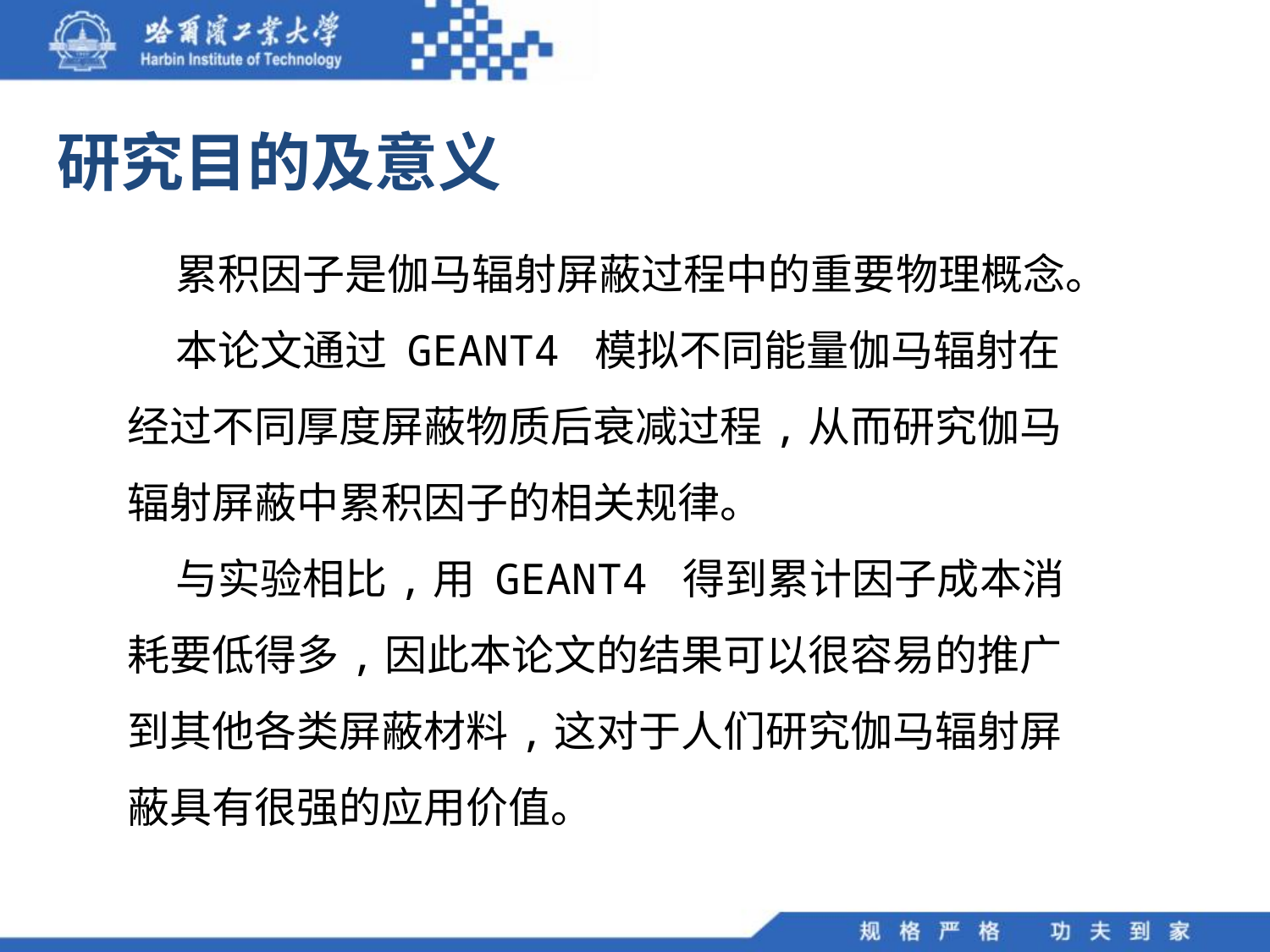

研究目的及意义
    累积因子是伽马辐射屏蔽过程中的重要物理概念。
    本论文通过 GEANT4 模拟不同能量伽马辐射在经过不同厚度屏蔽物质后衰减过程,从而研究伽马辐射屏蔽中累积因子的相关规律。
    与实验相比,用 GEANT4 得到累计因子成本消耗要低得多,因此本论文的结果可以很容易的推广到其他各类屏蔽材料,这对于人们研究伽马辐射屏蔽具有很强的应用价值。
4